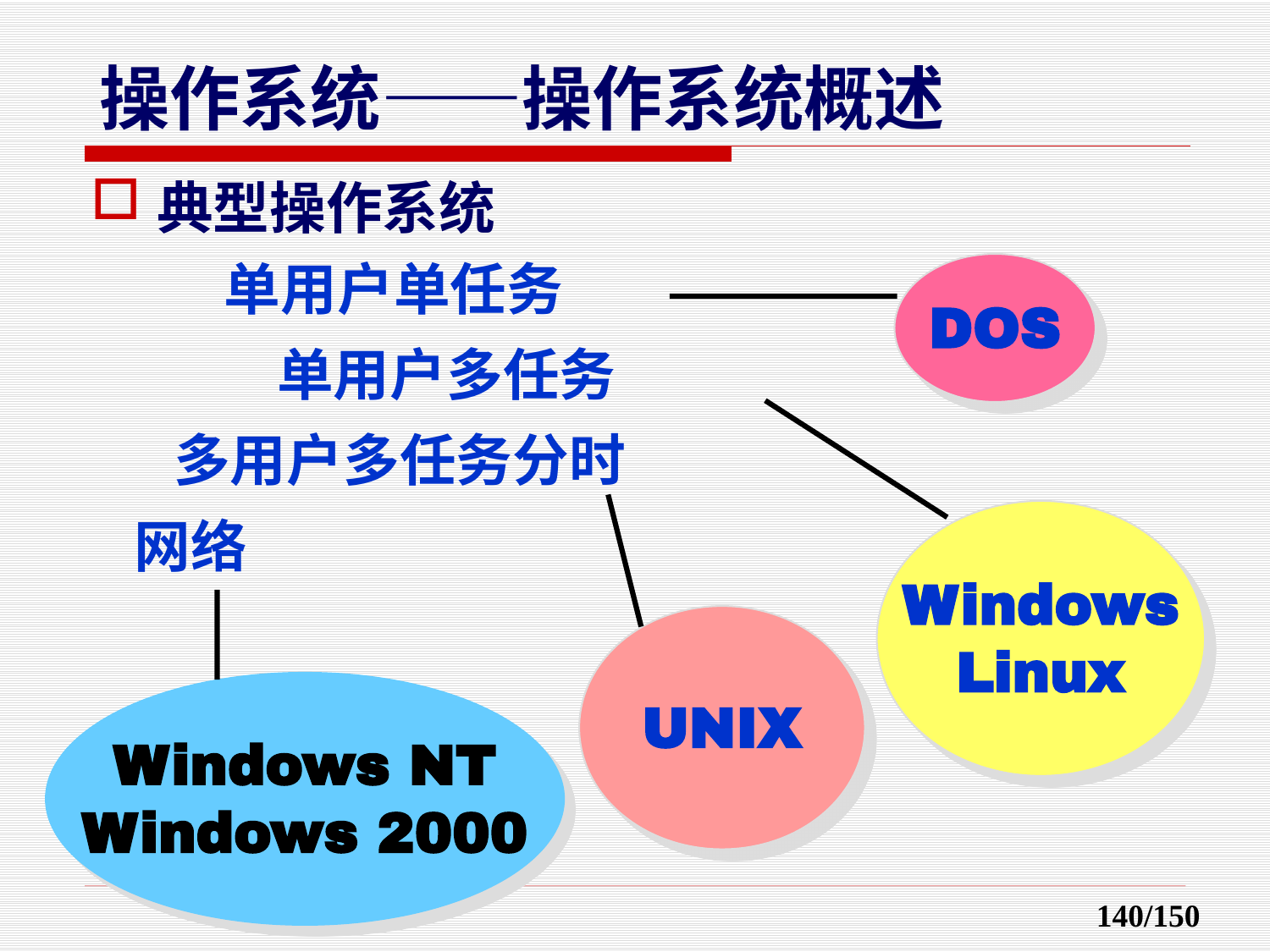

典型操作系统
      单用户单任务
          单用户多任务
  多用户多任务分时
网络
DOS

Windows
Linux

UNIX
Windows NT
Windows 2000